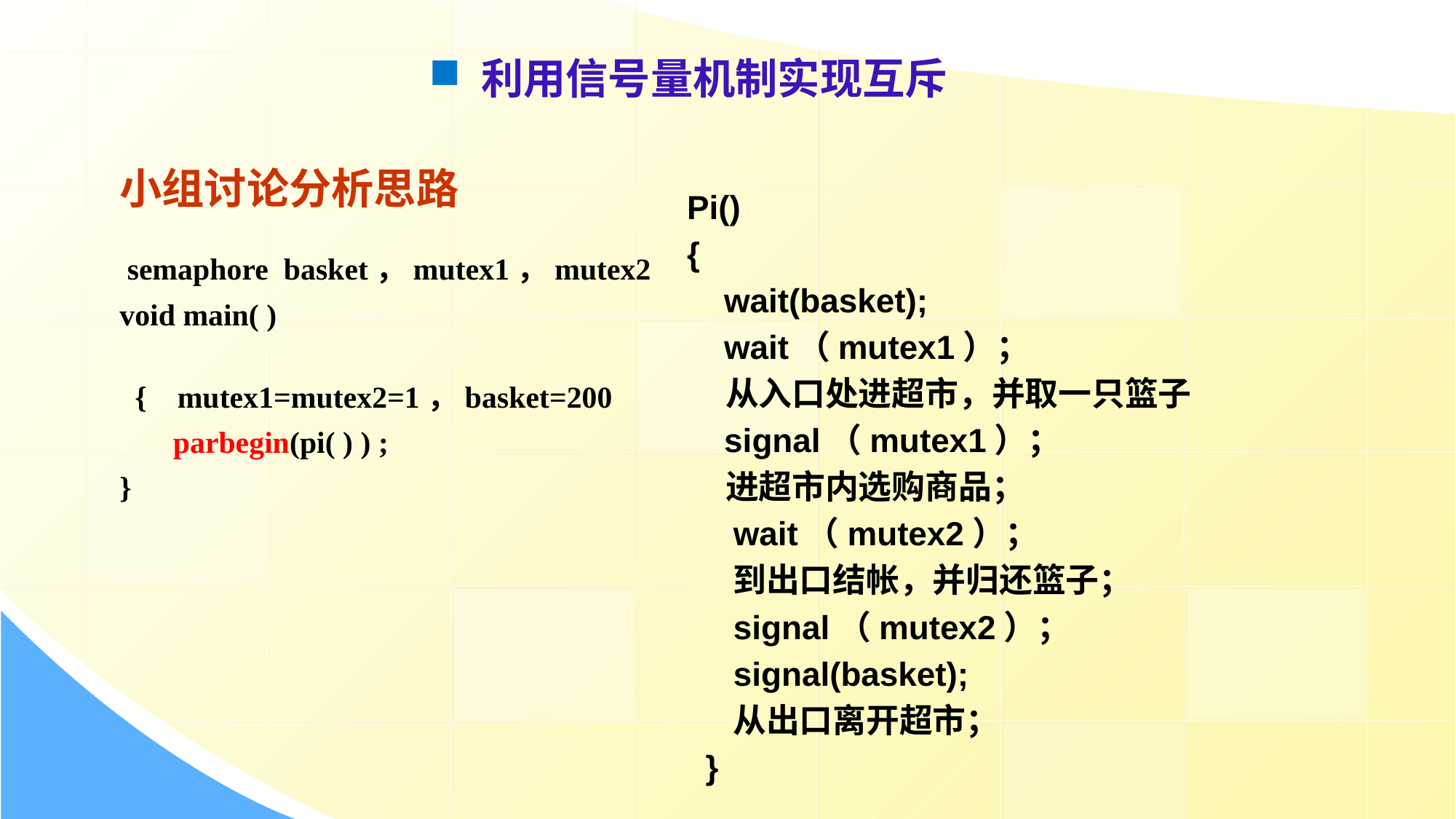

利用信号量机制实现互斥
小组讨论分析思路
Pi()
{
    wait(basket);
    wait（mutex1）；
    从入口处进超市，并取一只篮子
    signal（mutex1）；
    进超市内选购商品；
     wait（mutex2）；
     到出口结帐，并归还篮子；
     signal（mutex2）；
     signal(basket);
     从出口离开超市；
  }
 semaphore  basket，mutex1，mutex2
void main( )
  {    mutex1=mutex2=1，basket=200
       parbegin(pi( ) ) ;
}